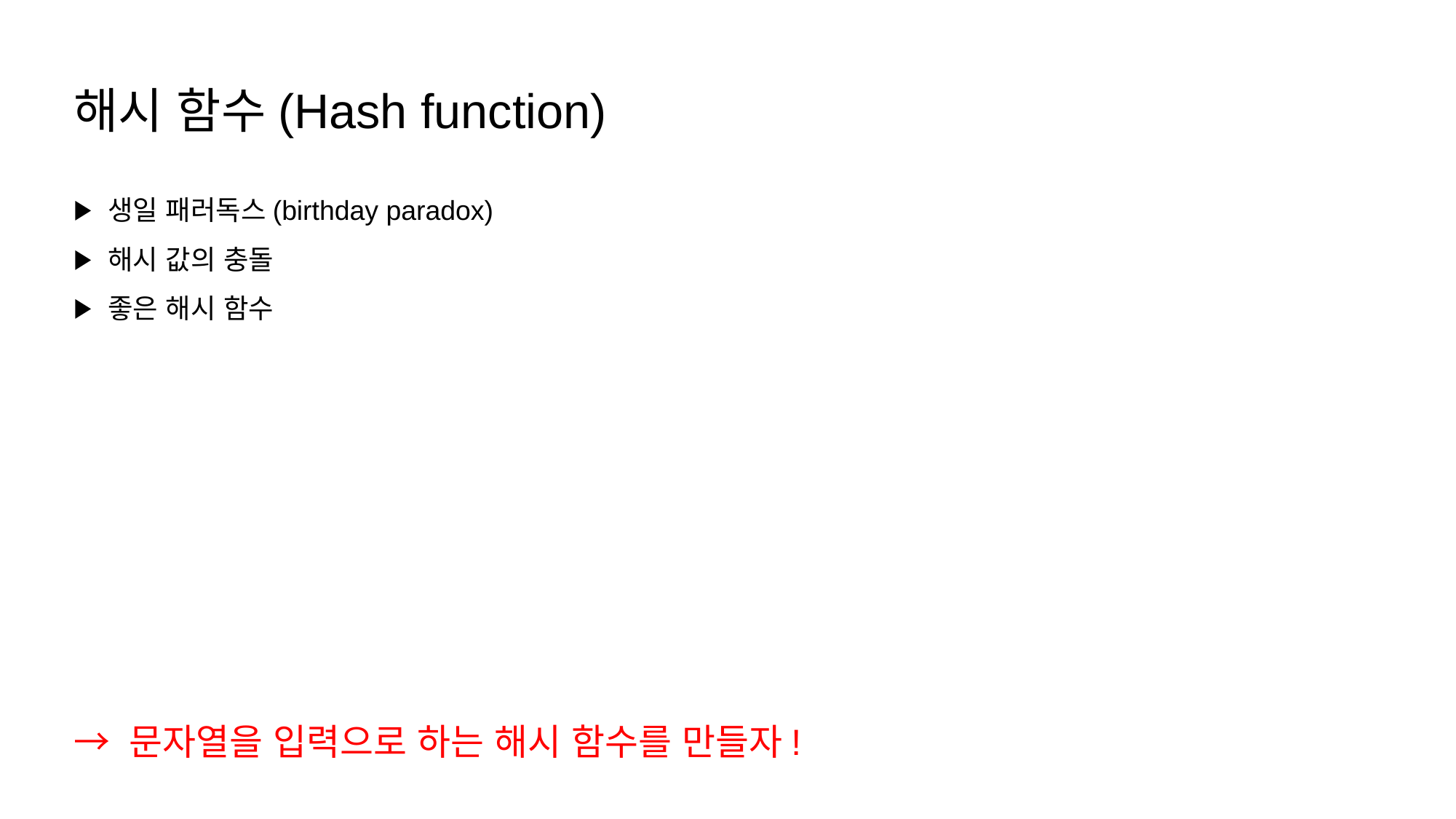

해시 함수(Hash function)
생일 패러독스(birthday paradox)
해시 값의 충돌
좋은 해시 함수
→ 문자열을 입력으로 하는 해시 함수를 만들자!